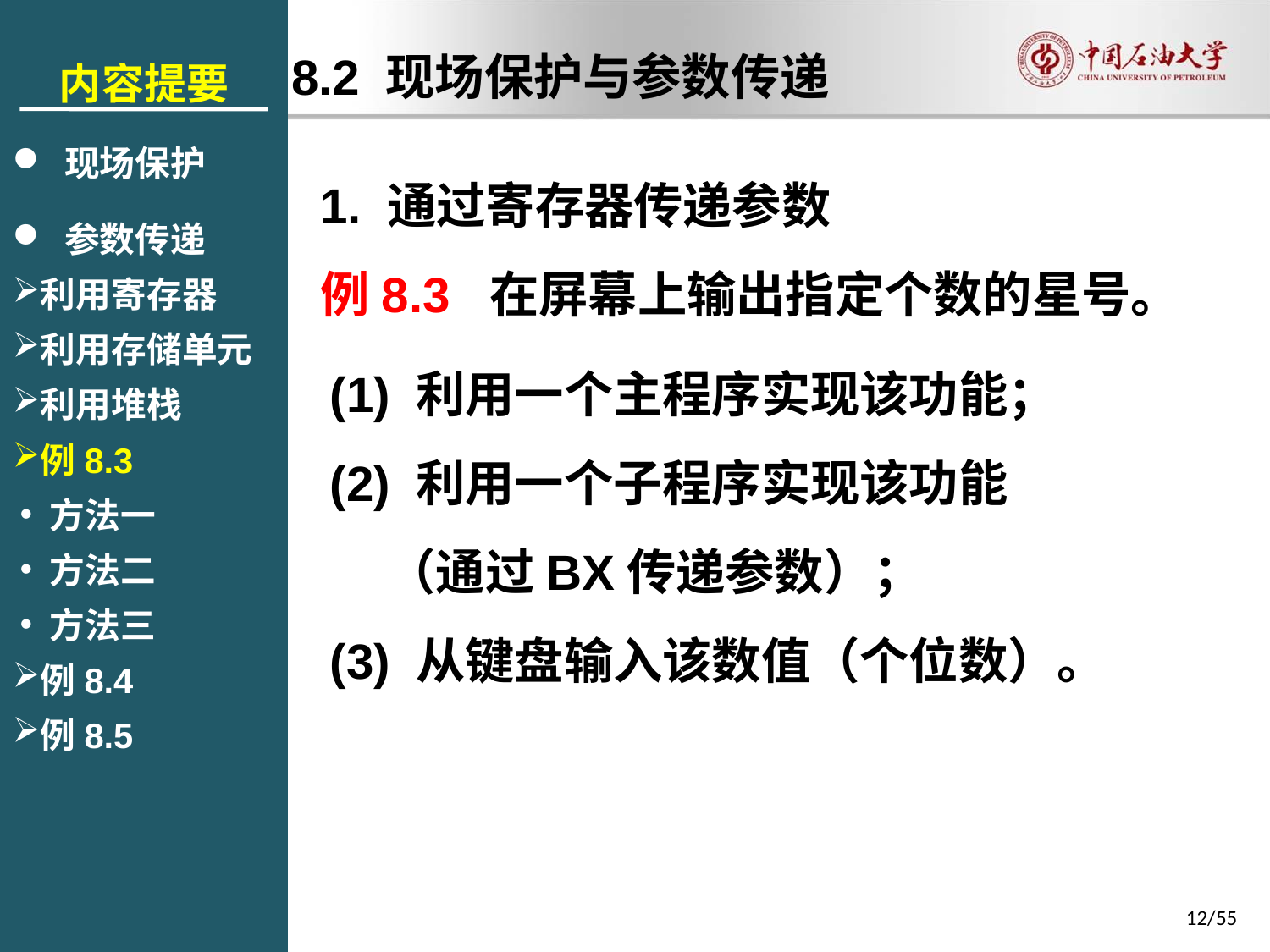

内容提要
 现场保护
 参数传递
利用寄存器
利用存储单元
利用堆栈
例8.3
方法一
方法二
方法三
例8.4
例8.5
8.2 现场保护与参数传递
1. 通过寄存器传递参数
例8.3  在屏幕上输出指定个数的星号。
(1) 利用一个主程序实现该功能；
(2) 利用一个子程序实现该功能
    （通过BX传递参数）；
(3) 从键盘输入该数值（个位数）。
12/55